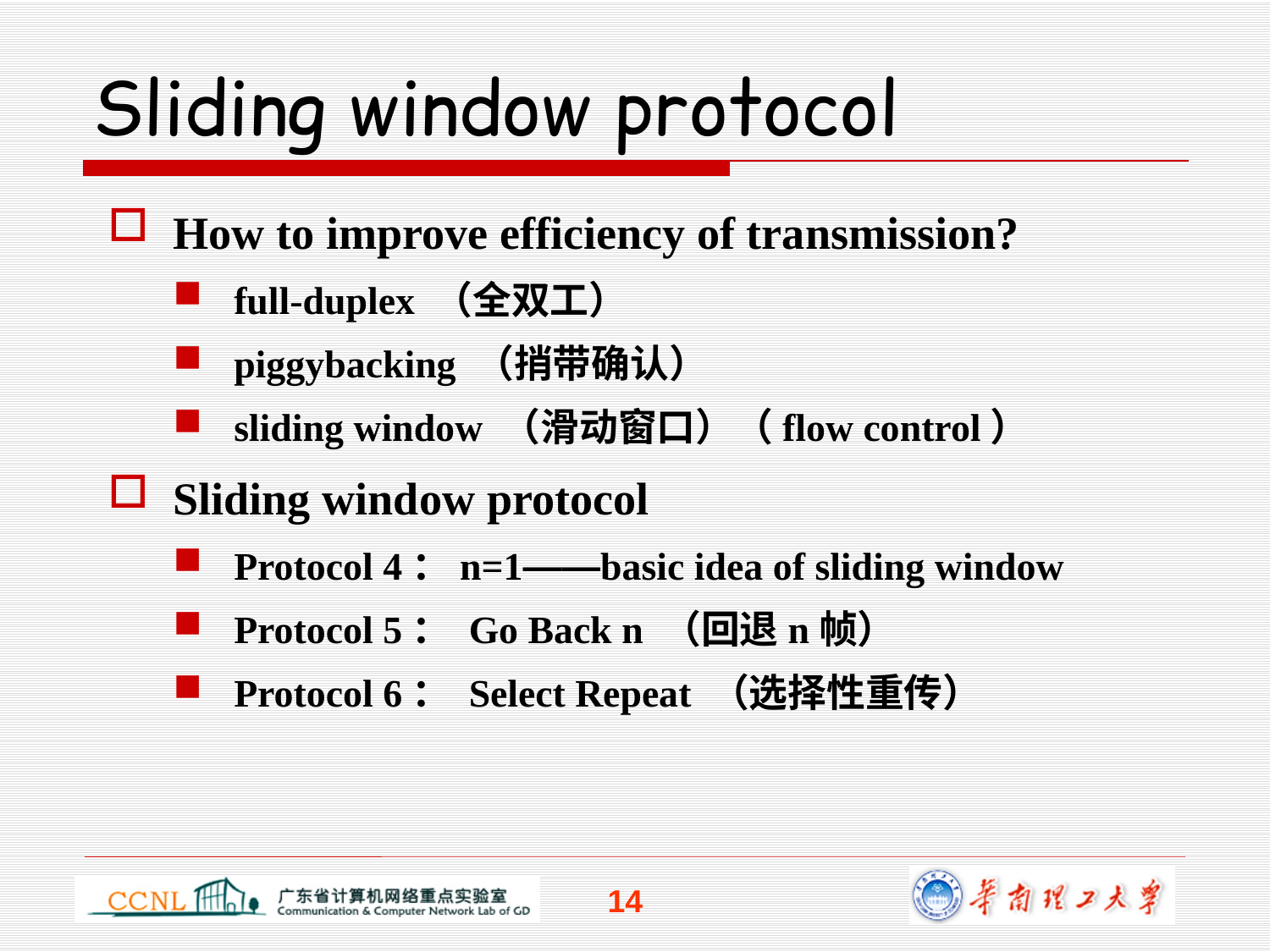

# Sliding window protocol
How to improve efficiency of transmission?
full-duplex （全双工）
piggybacking （捎带确认）
sliding window （滑动窗口）（flow control）
Sliding window protocol
Protocol 4：n=1——basic idea of sliding window
Protocol 5： Go Back n （回退n帧）
Protocol 6： Select Repeat （选择性重传）